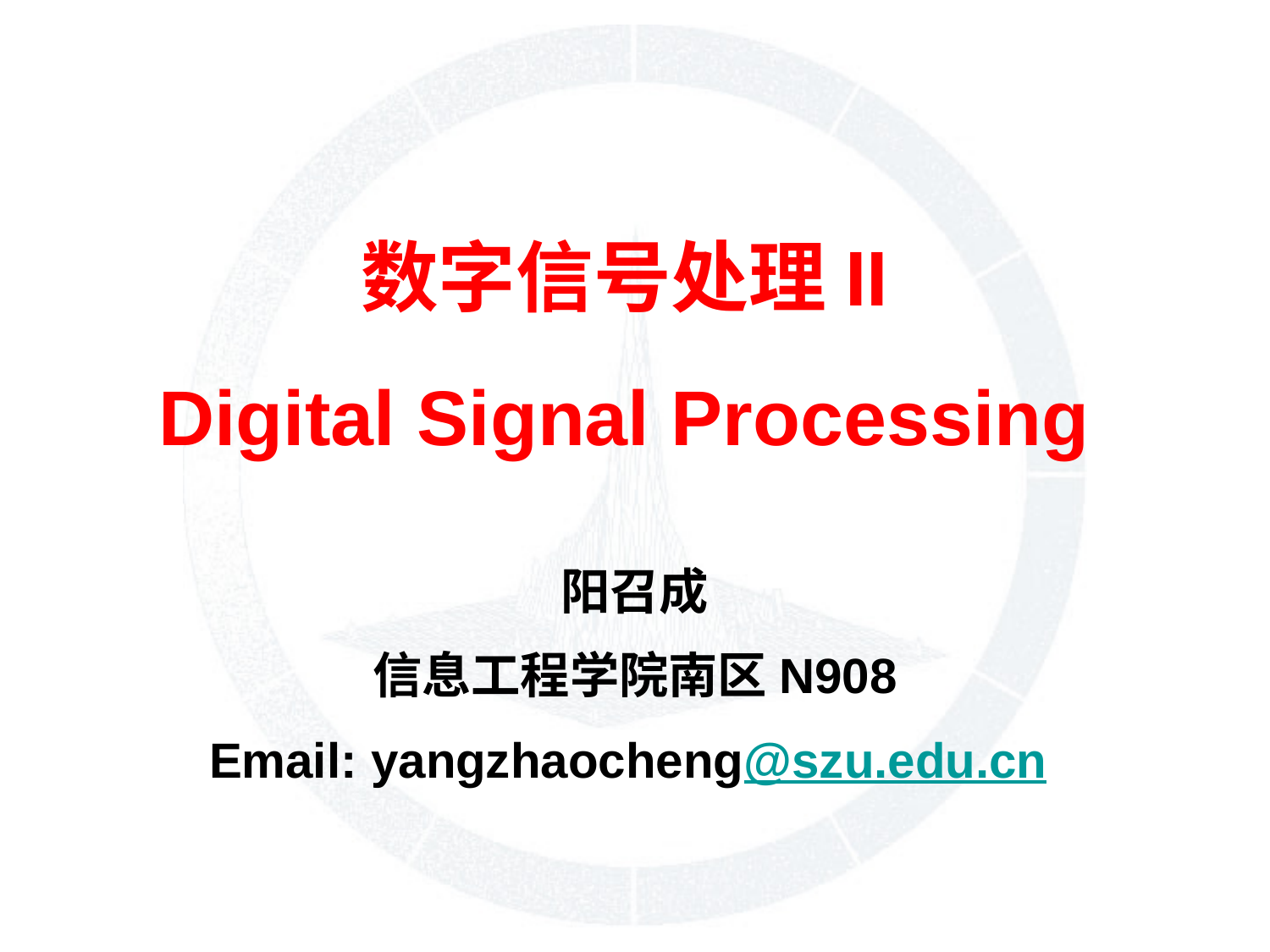

# 数字信号处理II Digital Signal Processing
阳召成
信息工程学院南区N908
Email: yangzhaocheng@szu.edu.cn